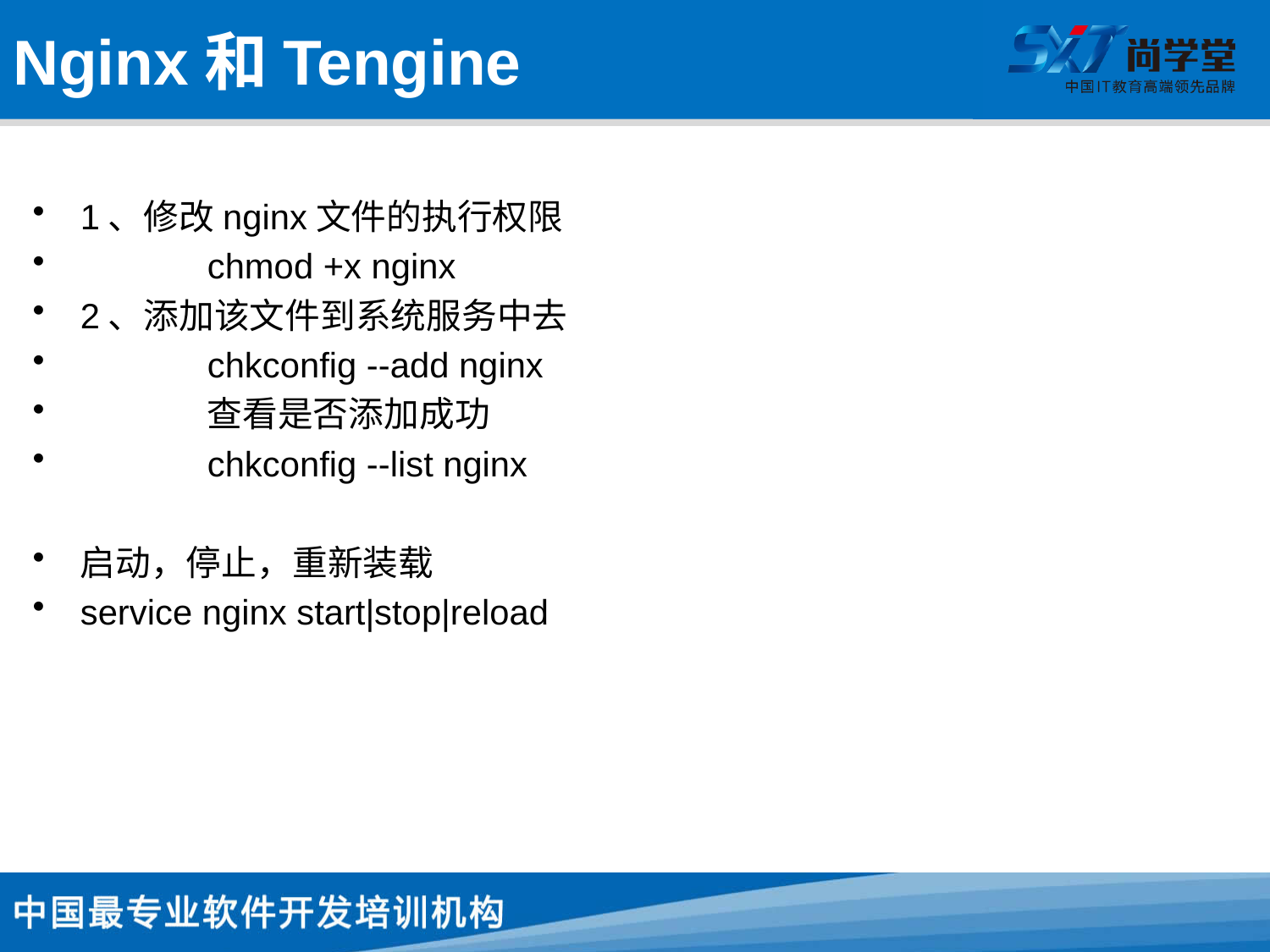

# Nginx和Tengine

1、修改nginx文件的执行权限
	chmod +x nginx
2、添加该文件到系统服务中去
	chkconfig --add nginx
	查看是否添加成功
	chkconfig --list nginx

启动，停止，重新装载
service nginx start|stop|reload